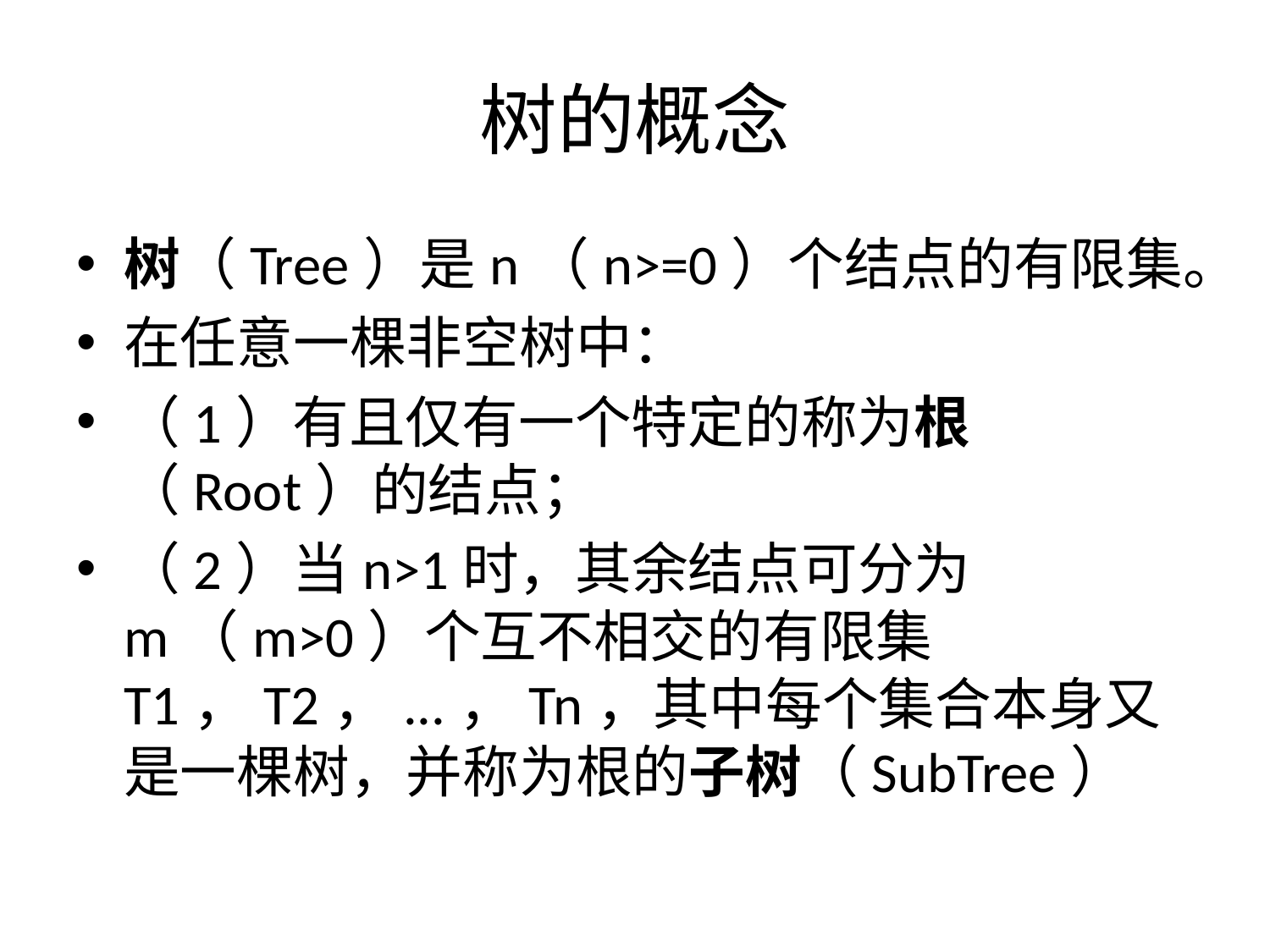

# 树的概念
树（Tree）是n（n>=0）个结点的有限集。
在任意一棵非空树中：
（1）有且仅有一个特定的称为根（Root）的结点；
（2）当n>1时，其余结点可分为m（m>0）个互不相交的有限集T1，T2，...，Tn，其中每个集合本身又是一棵树，并称为根的子树（SubTree）